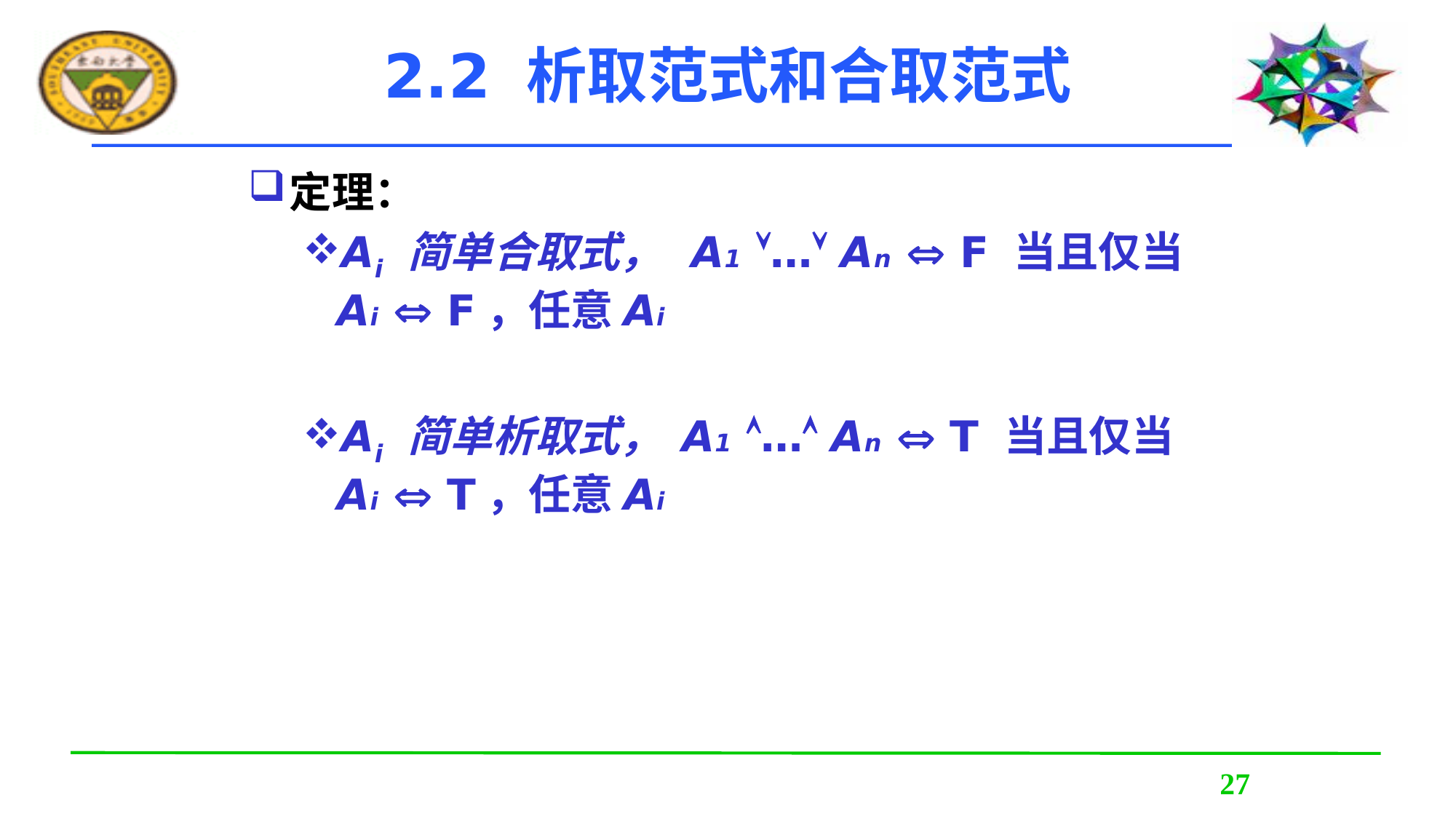

# 2.2 析取范式和合取范式
定理：
Ai 简单合取式，  A1 ∨…∨ An ⇔ F 当且仅当 Ai ⇔ F，任意Ai

Ai 简单析取式， A1 ∧…∧ An ⇔ T 当且仅当 Ai ⇔ T，任意Ai